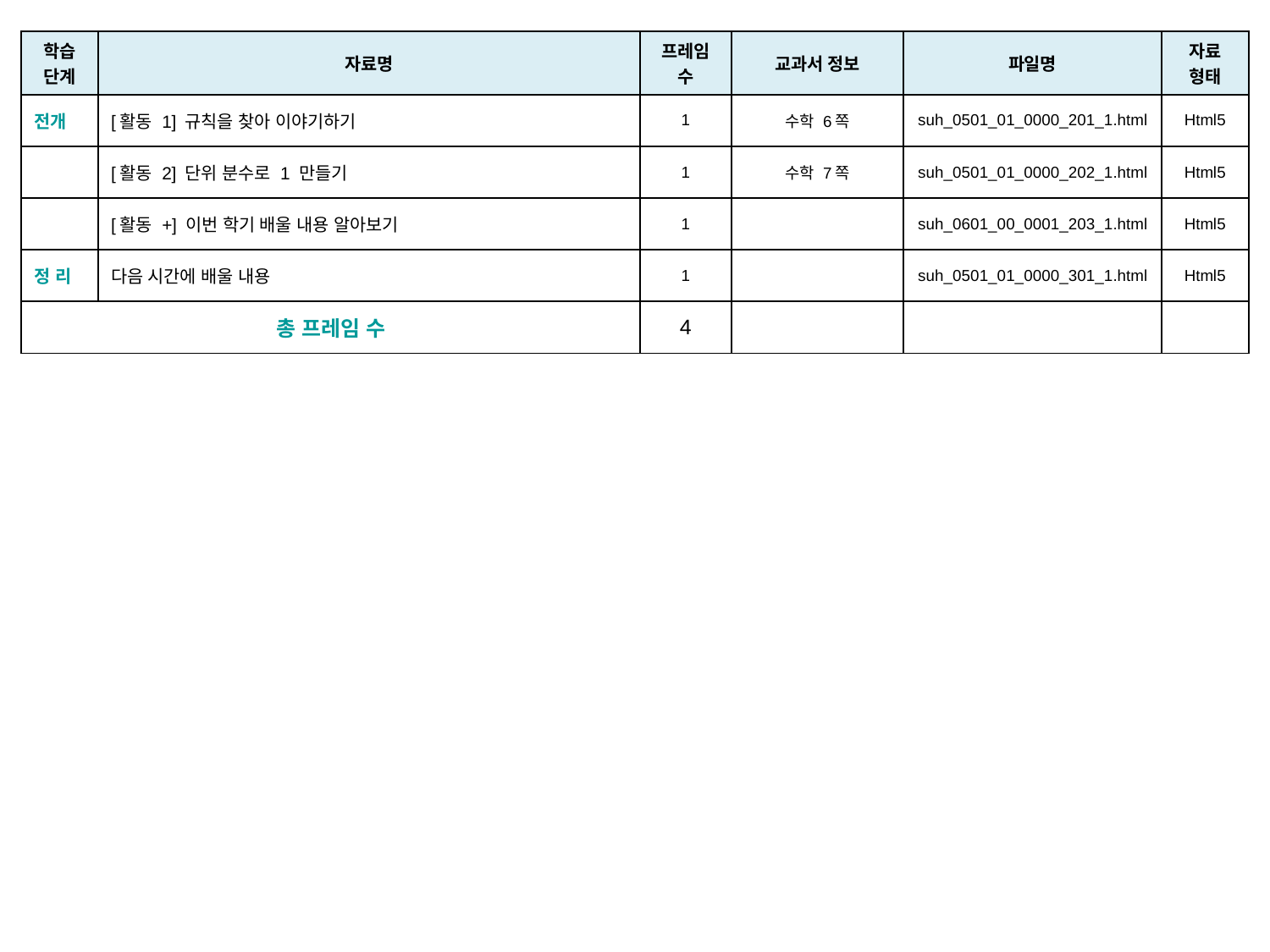

| 학습 단계 | 자료명 | 프레임 수 | 교과서 정보 | 파일명 | 자료 형태 |
| --- | --- | --- | --- | --- | --- |
| 전개 | [활동 1] 규칙을 찾아 이야기하기 | 1 | 수학 6쪽 | suh\_0501\_01\_0000\_201\_1.html | Html5 |
|  | [활동 2] 단위 분수로 1 만들기 | 1 | 수학 7쪽 | suh\_0501\_01\_0000\_202\_1.html | Html5 |
|  | [활동 +] 이번 학기 배울 내용 알아보기 | 1 |  | suh\_0601\_00\_0001\_203\_1.html | Html5 |
| 정 리 | 다음 시간에 배울 내용 | 1 |  | suh\_0501\_01\_0000\_301\_1.html | Html5 |
| 총 프레임 수 |  | 4 |  |  |  |